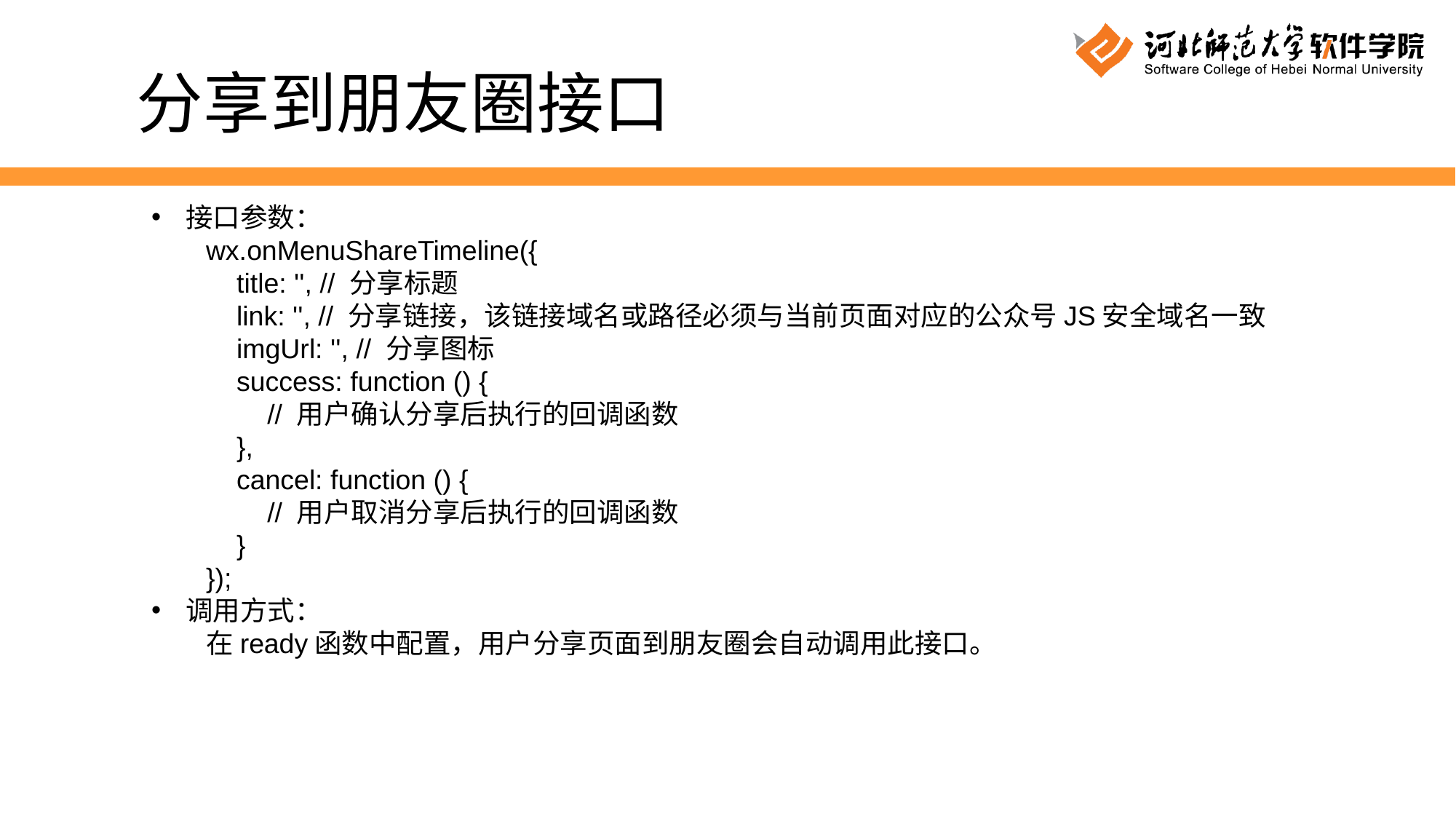

分享到朋友圈接口
接口参数：
wx.onMenuShareTimeline({
    title: '', // 分享标题
    link: '', // 分享链接，该链接域名或路径必须与当前页面对应的公众号JS安全域名一致
    imgUrl: '', // 分享图标
    success: function () {
        // 用户确认分享后执行的回调函数
    },
    cancel: function () {
        // 用户取消分享后执行的回调函数
    }
});
调用方式：
在ready函数中配置，用户分享页面到朋友圈会自动调用此接口。